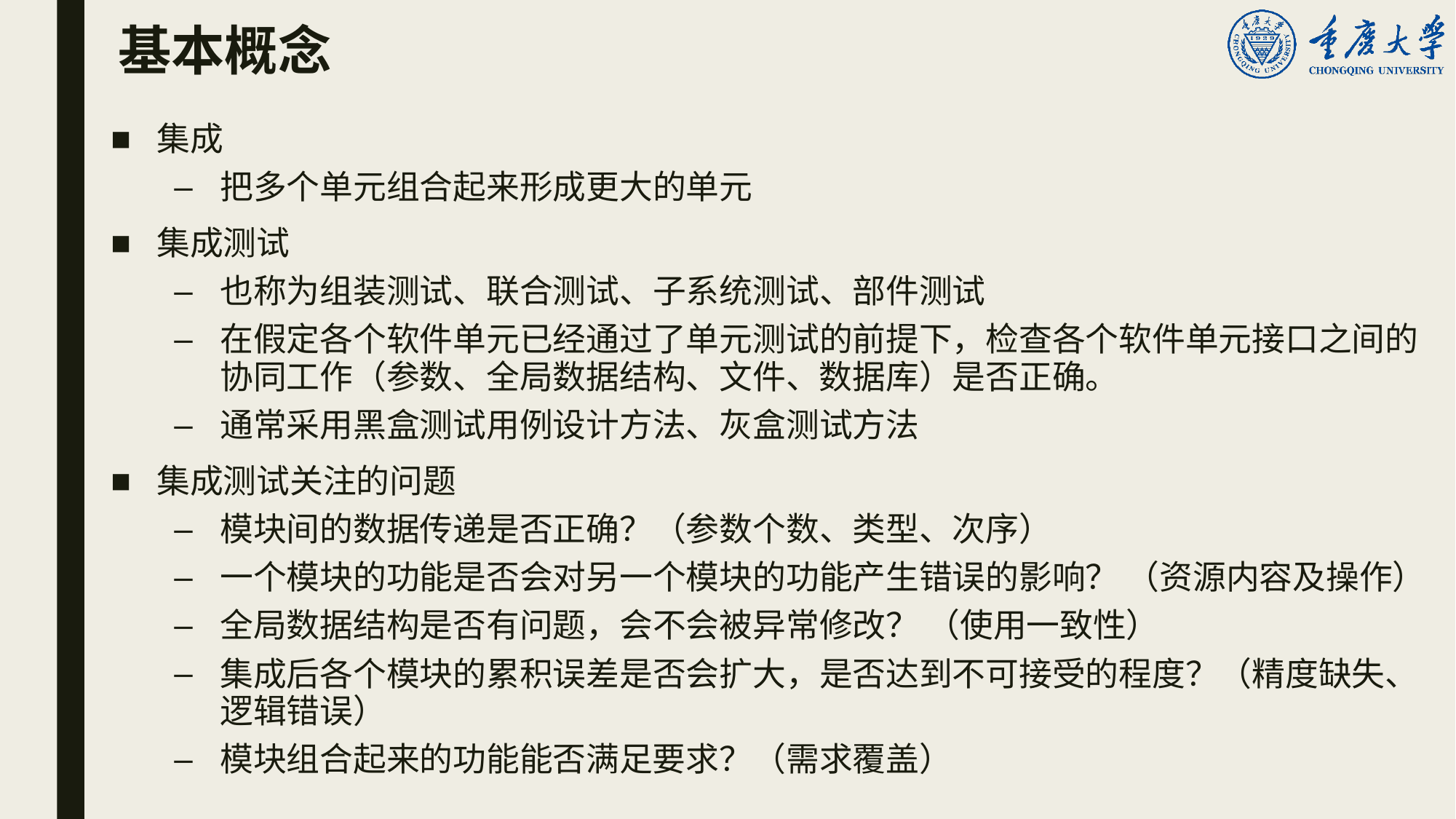

# 基本概念
集成
把多个单元组合起来形成更大的单元
集成测试
也称为组装测试、联合测试、子系统测试、部件测试
在假定各个软件单元已经通过了单元测试的前提下，检查各个软件单元接口之间的协同工作（参数、全局数据结构、文件、数据库）是否正确。
通常采用黑盒测试用例设计方法、灰盒测试方法
集成测试关注的问题
模块间的数据传递是否正确？（参数个数、类型、次序）
一个模块的功能是否会对另一个模块的功能产生错误的影响？ （资源内容及操作）
全局数据结构是否有问题，会不会被异常修改？ （使用一致性）
集成后各个模块的累积误差是否会扩大，是否达到不可接受的程度？（精度缺失、逻辑错误）
模块组合起来的功能能否满足要求？（需求覆盖）